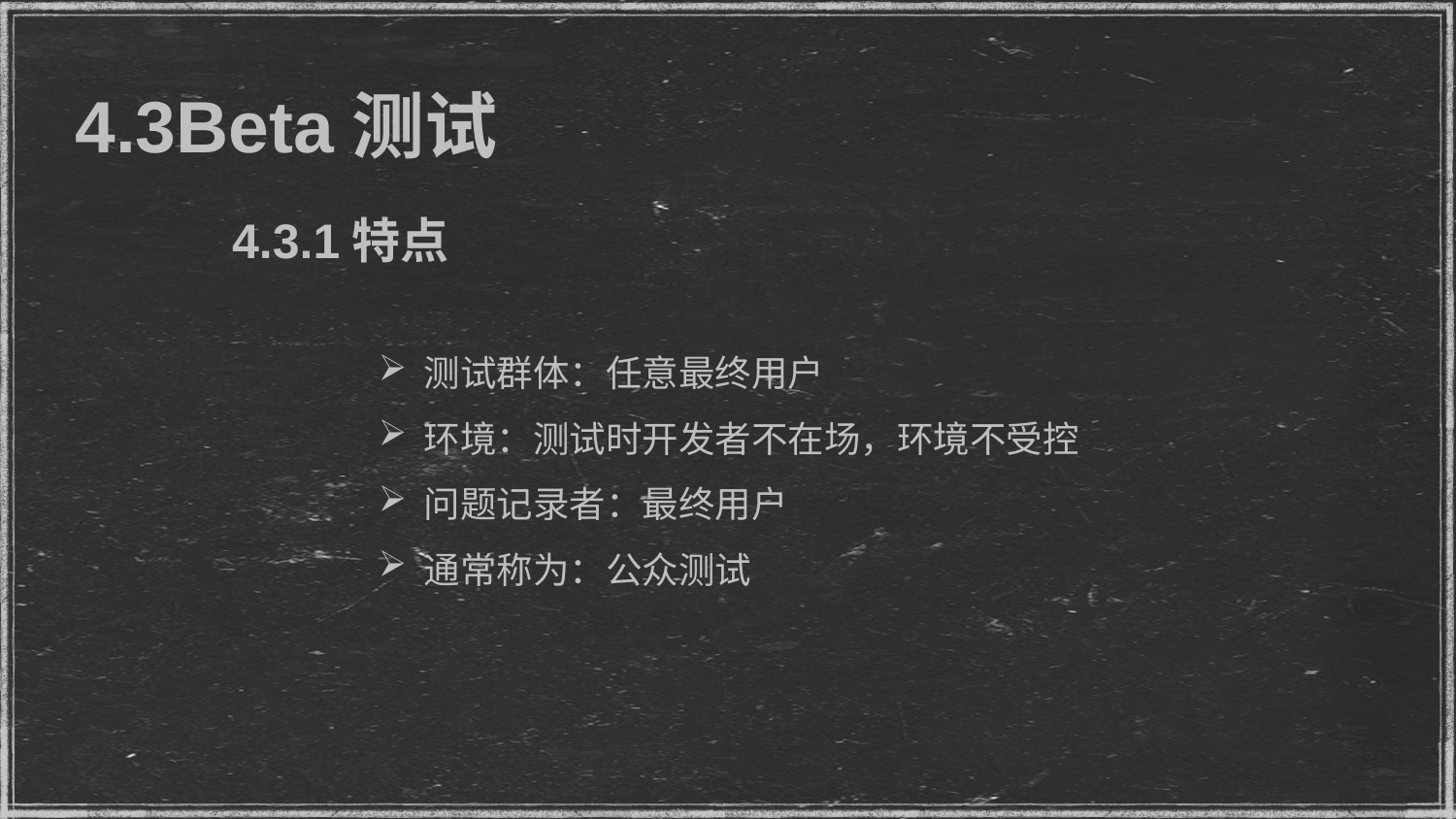

4.3Beta测试
4.3.1特点
测试群体：任意最终用户
环境：测试时开发者不在场，环境不受控
问题记录者：最终用户
通常称为：公众测试